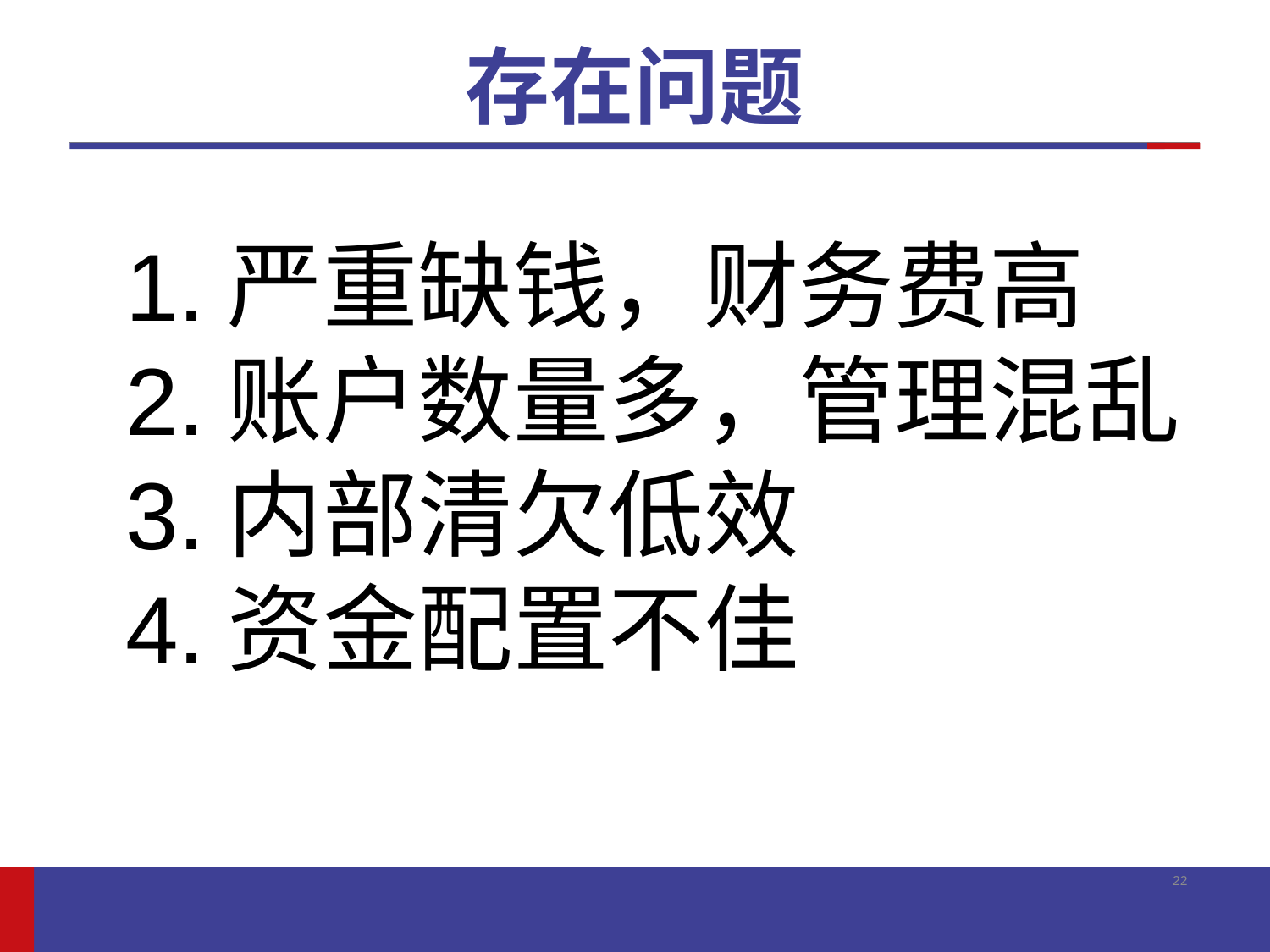

# 存在问题
1.严重缺钱，财务费高
2.账户数量多，管理混乱
3.内部清欠低效
4.资金配置不佳
22